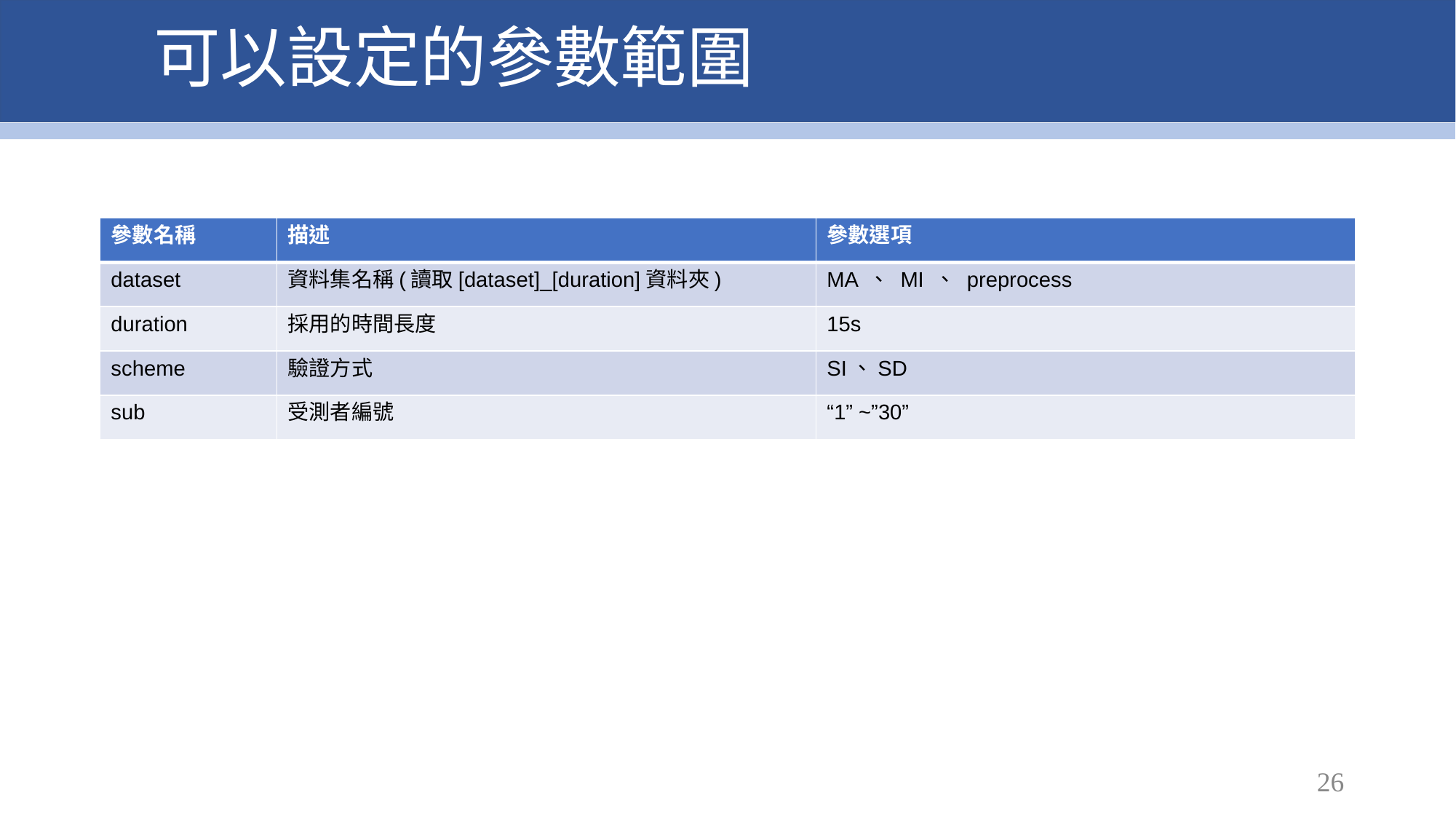

# 可以設定的參數範圍
| 參數名稱 | 描述 | 參數選項 |
| --- | --- | --- |
| dataset | 資料集名稱(讀取[dataset]\_[duration]資料夾) | MA 、 MI 、 preprocess |
| duration | 採用的時間長度 | 15s |
| scheme | 驗證方式 | SI、SD |
| sub | 受測者編號 | “1” ~”30” |
26